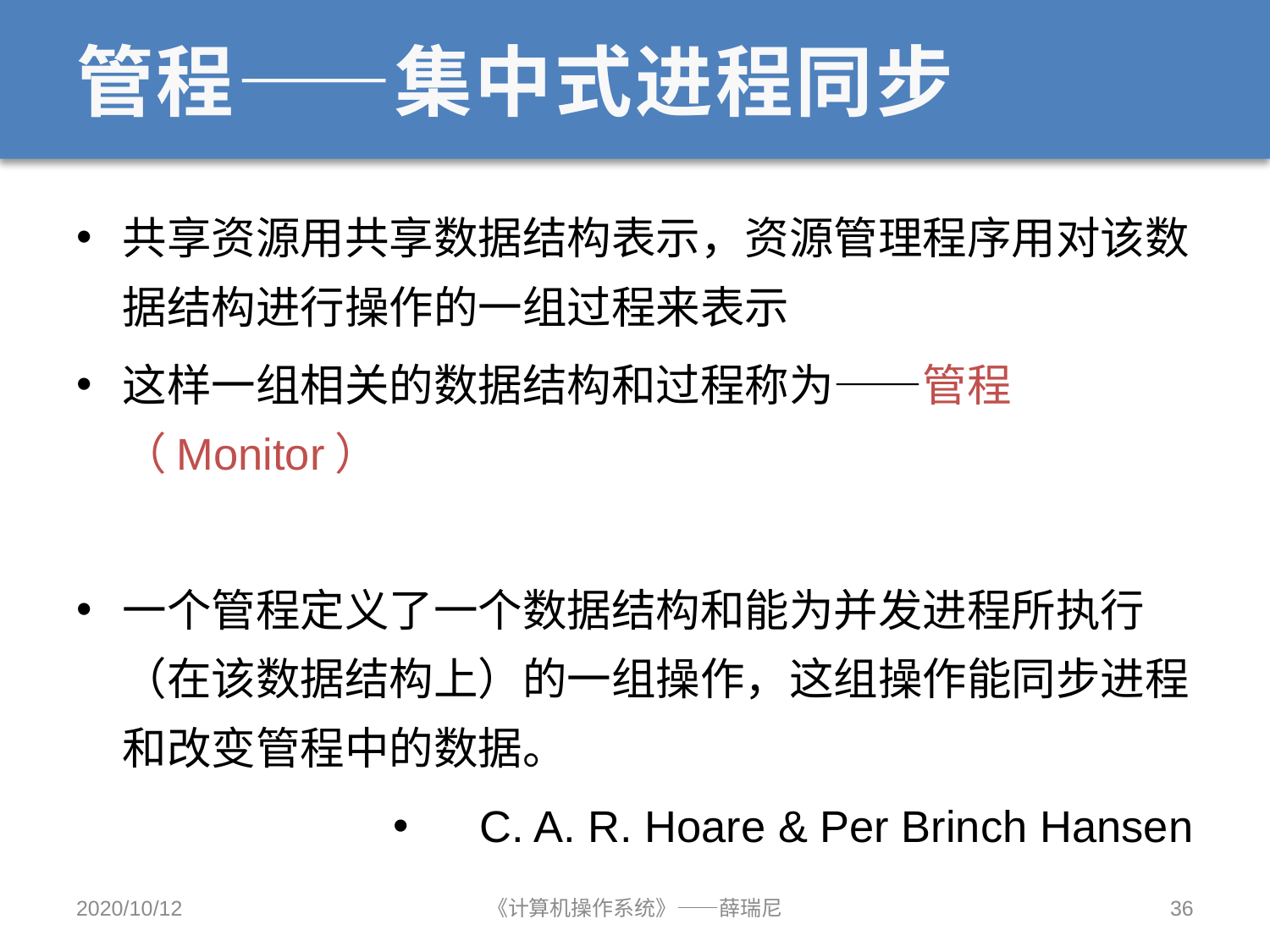

# 管程——集中式进程同步
共享资源用共享数据结构表示，资源管理程序用对该数据结构进行操作的一组过程来表示
这样一组相关的数据结构和过程称为——管程（Monitor）

一个管程定义了一个数据结构和能为并发进程所执行（在该数据结构上）的一组操作，这组操作能同步进程和改变管程中的数据。
C. A. R. Hoare & Per Brinch Hansen

2020/10/12
《计算机操作系统》——薛瑞尼
36